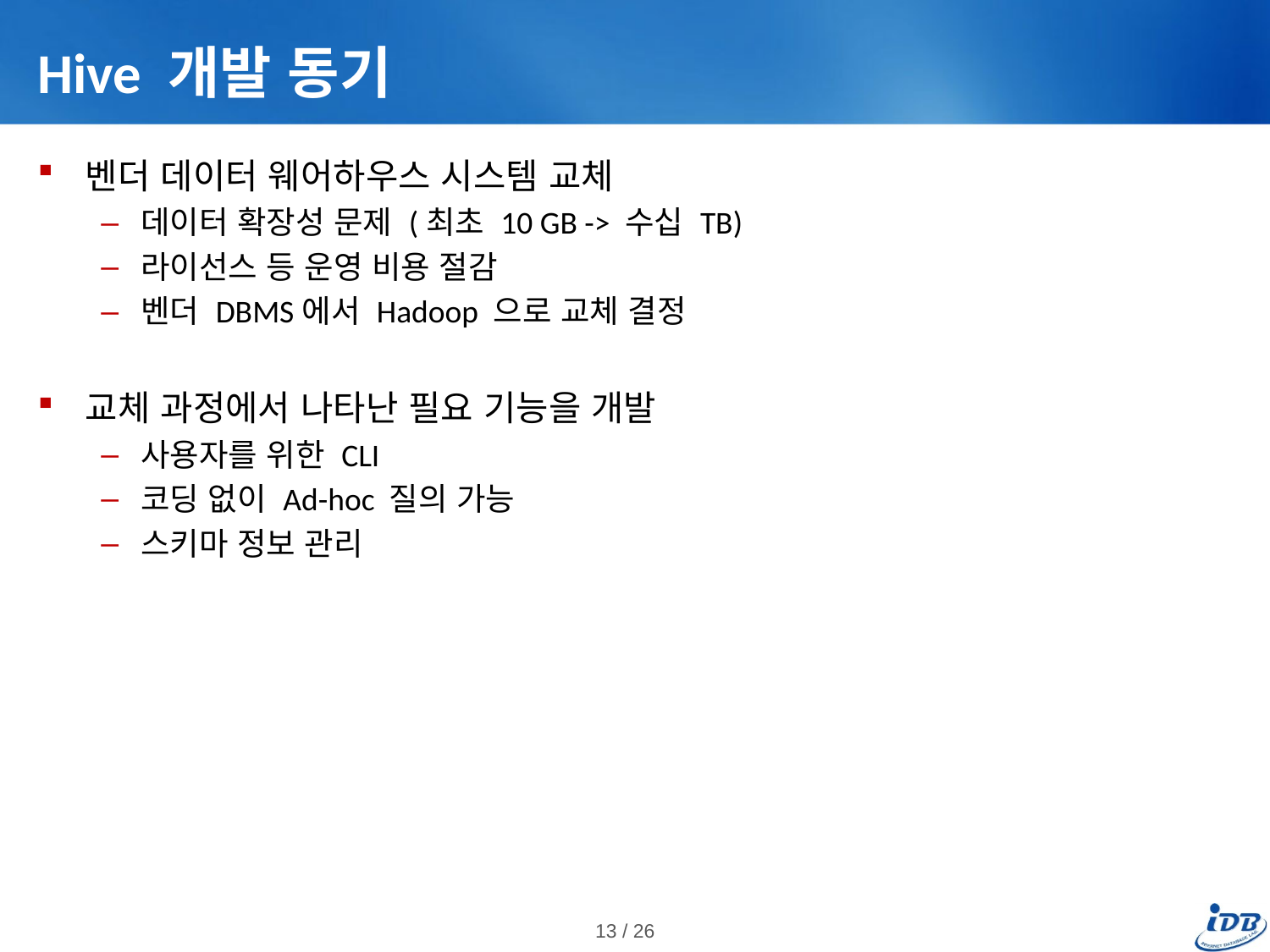

# Hive 개발 동기
벤더 데이터 웨어하우스 시스템 교체
데이터 확장성 문제 (최초 10 GB -> 수십 TB)
라이선스 등 운영 비용 절감
벤더 DBMS에서 Hadoop 으로 교체 결정

교체 과정에서 나타난 필요 기능을 개발
사용자를 위한 CLI
코딩 없이 Ad-hoc 질의 가능
스키마 정보 관리